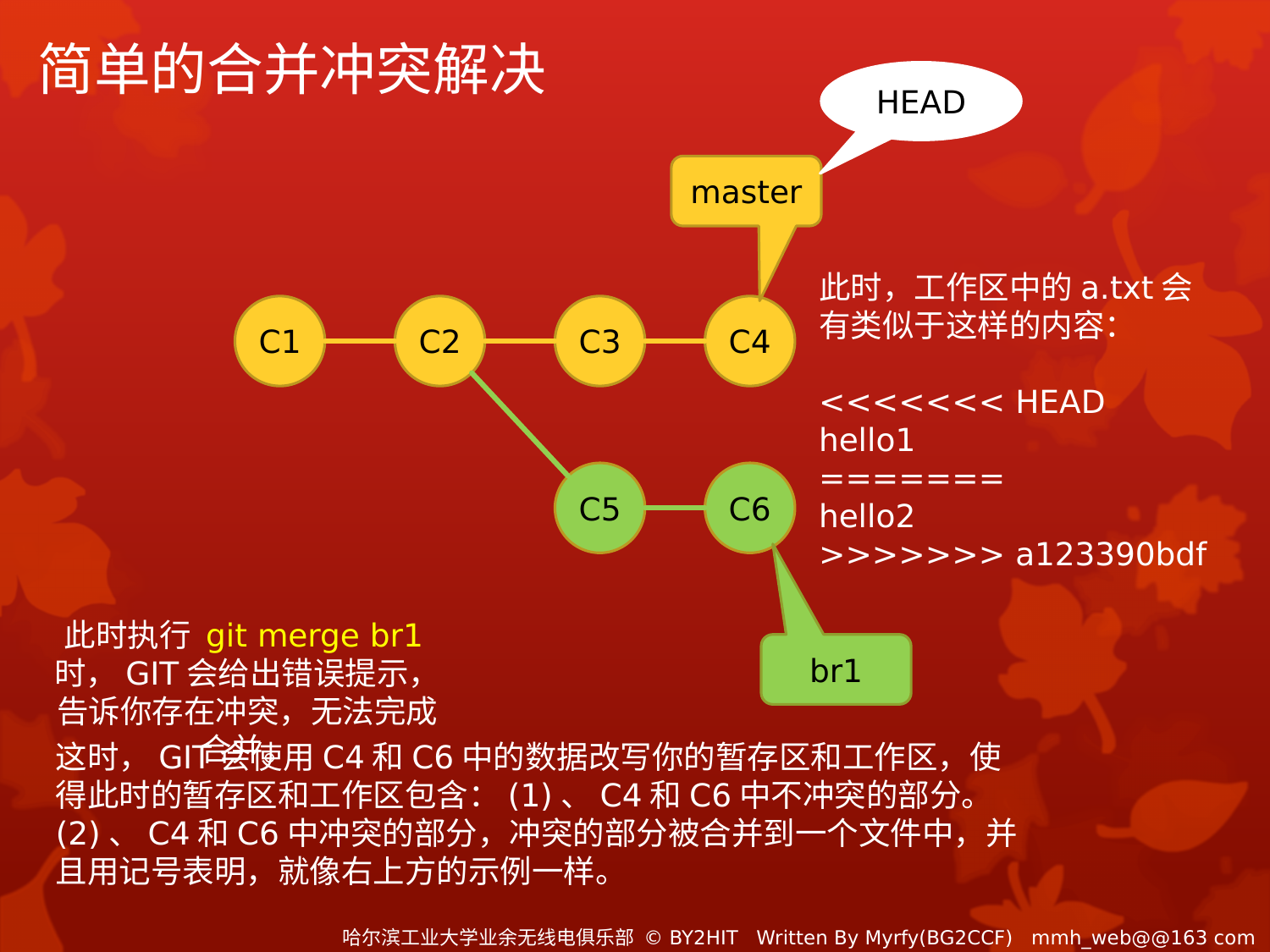

# 简单的合并冲突解决
HEAD
master
此时，工作区中的a.txt会有类似于这样的内容：

<<<<<<< HEAD
hello1
=======
hello2
>>>>>>> a123390bdf
C1
C2
C3
C4
C5
C6
此时执行 git merge br1时，GIT会给出错误提示，告诉你存在冲突，无法完成合并。

br1
这时，GIT会使用C4和C6中的数据改写你的暂存区和工作区，使得此时的暂存区和工作区包含：(1)、C4和C6中不冲突的部分。(2)、C4和C6中冲突的部分，冲突的部分被合并到一个文件中，并且用记号表明，就像右上方的示例一样。